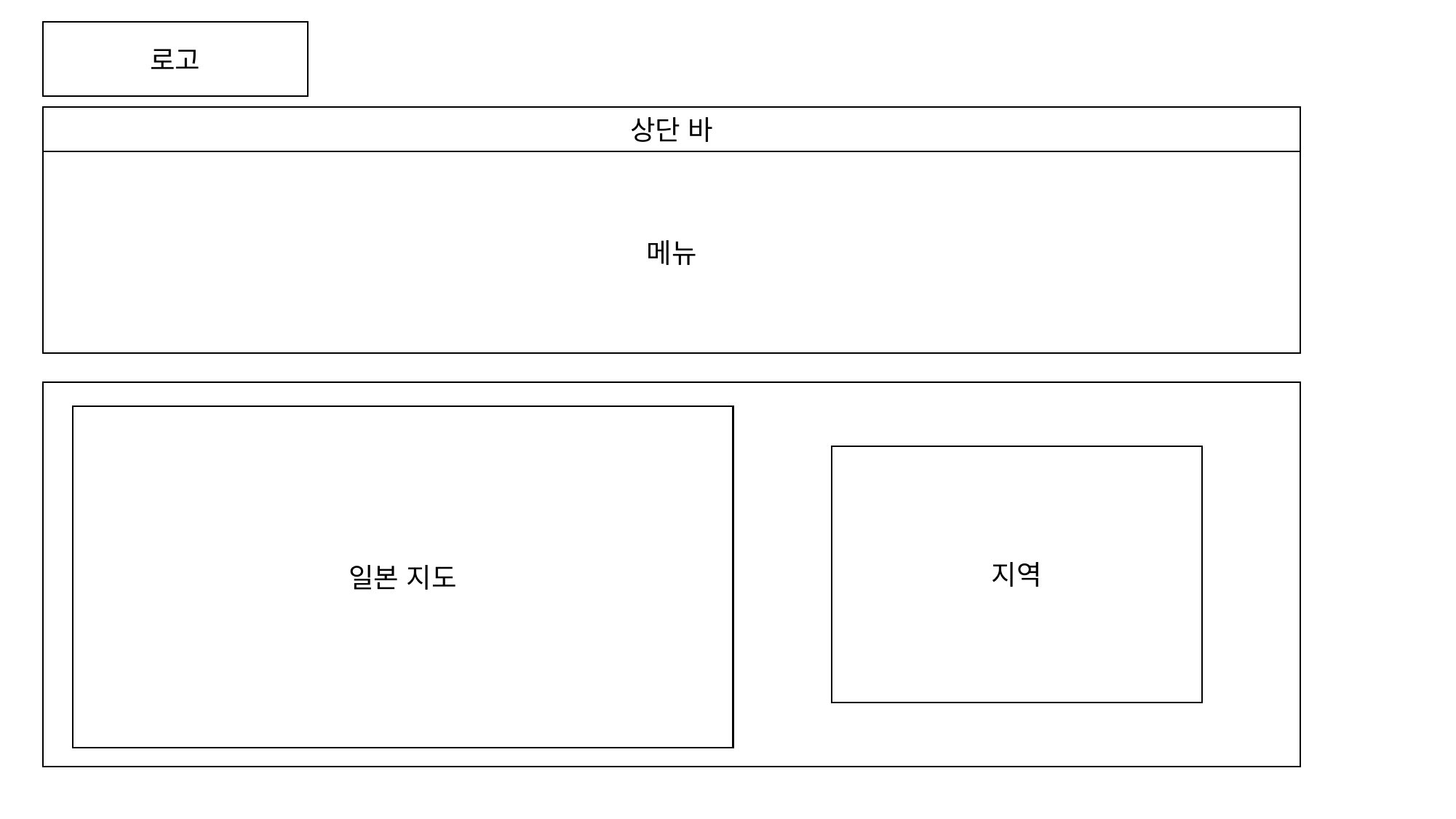

로고
상단 바
메뉴

일본 지도
지역